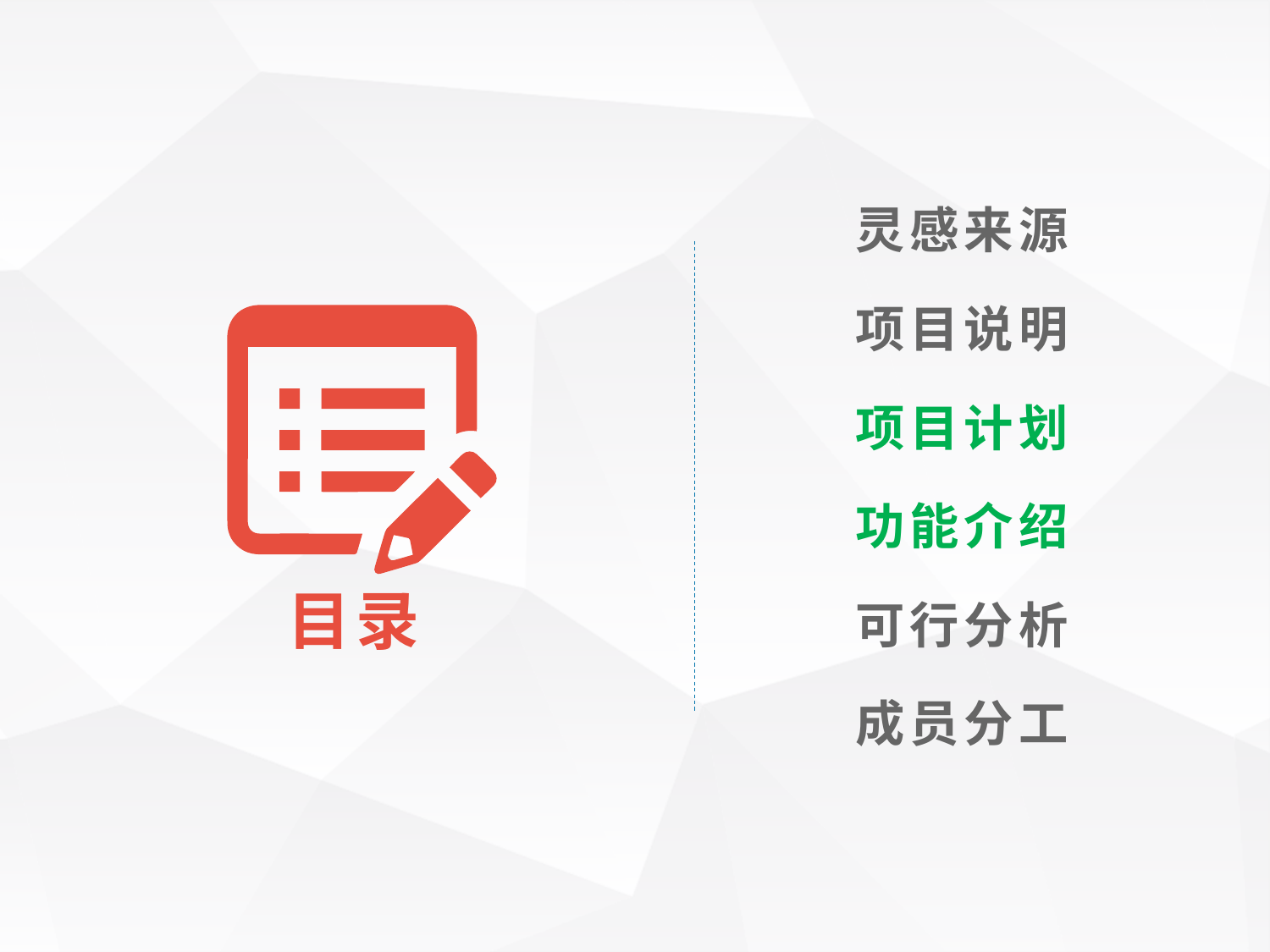

灵感来源
项目说明

项目计划
功能介绍
目录
可行分析
成员分工